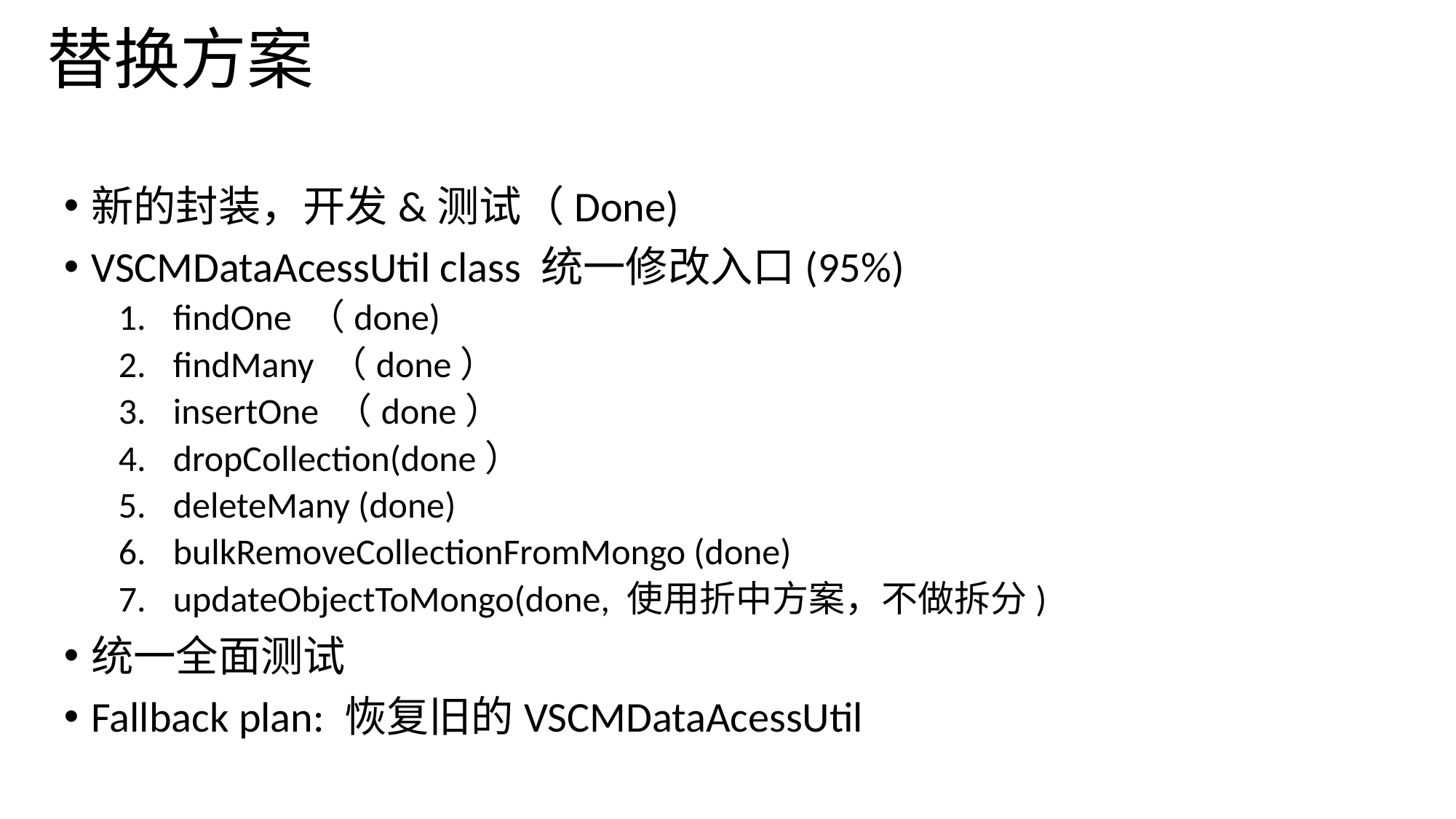

# 替换方案
新的封装，开发&测试（Done)
VSCMDataAcessUtil class 统一修改入口(95%)
findOne （done)
findMany （done）
insertOne （done）
dropCollection(done）
deleteMany (done)
bulkRemoveCollectionFromMongo (done)
updateObjectToMongo(done, 使用折中方案，不做拆分)
统一全面测试
Fallback plan: 恢复旧的VSCMDataAcessUtil